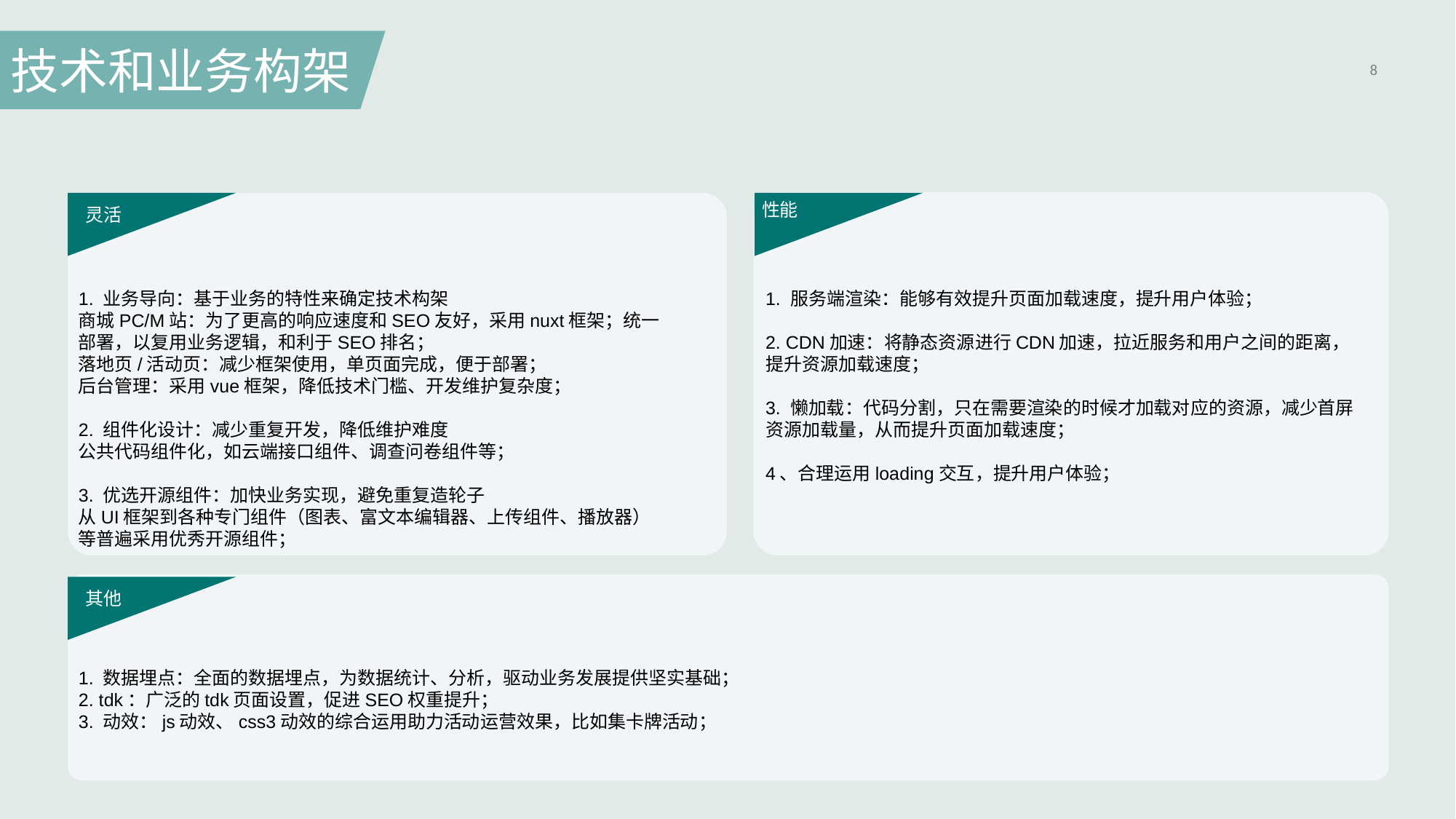

技术和业务构架
8

性能
灵活
1. 业务导向：基于业务的特性来确定技术构架
商城PC/M站：为了更高的响应速度和SEO友好，采用nuxt框架；统一部署，以复用业务逻辑，和利于SEO排名；
落地页/活动页：减少框架使用，单页面完成，便于部署；
后台管理：采用vue框架，降低技术门槛、开发维护复杂度；

2. 组件化设计：减少重复开发，降低维护难度
公共代码组件化，如云端接口组件、调查问卷组件等；

3. 优选开源组件：加快业务实现，避免重复造轮子
从UI框架到各种专门组件（图表、富文本编辑器、上传组件、播放器）等普遍采用优秀开源组件；
1. 服务端渲染：能够有效提升页面加载速度，提升用户体验；

2. CDN加速：将静态资源进行CDN加速，拉近服务和用户之间的距离，提升资源加载速度；

3. 懒加载：代码分割，只在需要渲染的时候才加载对应的资源，减少首屏资源加载量，从而提升页面加载速度；

4、合理运用loading交互，提升用户体验；

其他
1. 数据埋点：全面的数据埋点，为数据统计、分析，驱动业务发展提供坚实基础；
2. tdk：广泛的tdk页面设置，促进SEO权重提升；
3. 动效：js动效、css3动效的综合运用助力活动运营效果，比如集卡牌活动；